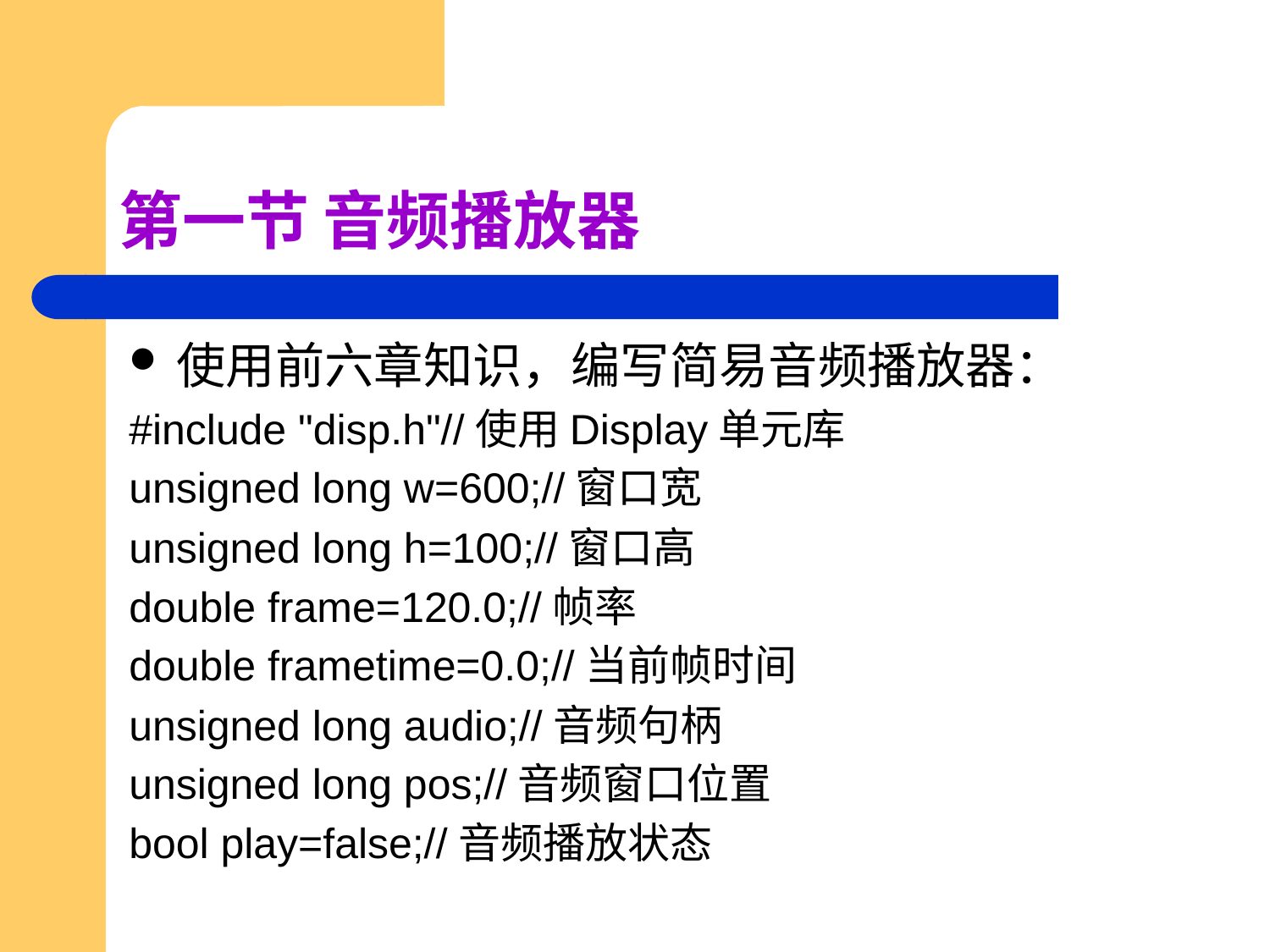

# 第一节 音频播放器
使用前六章知识，编写简易音频播放器：
#include "disp.h"//使用Display单元库
unsigned long w=600;//窗口宽
unsigned long h=100;//窗口高
double frame=120.0;//帧率
double frametime=0.0;//当前帧时间
unsigned long audio;//音频句柄
unsigned long pos;//音频窗口位置
bool play=false;//音频播放状态